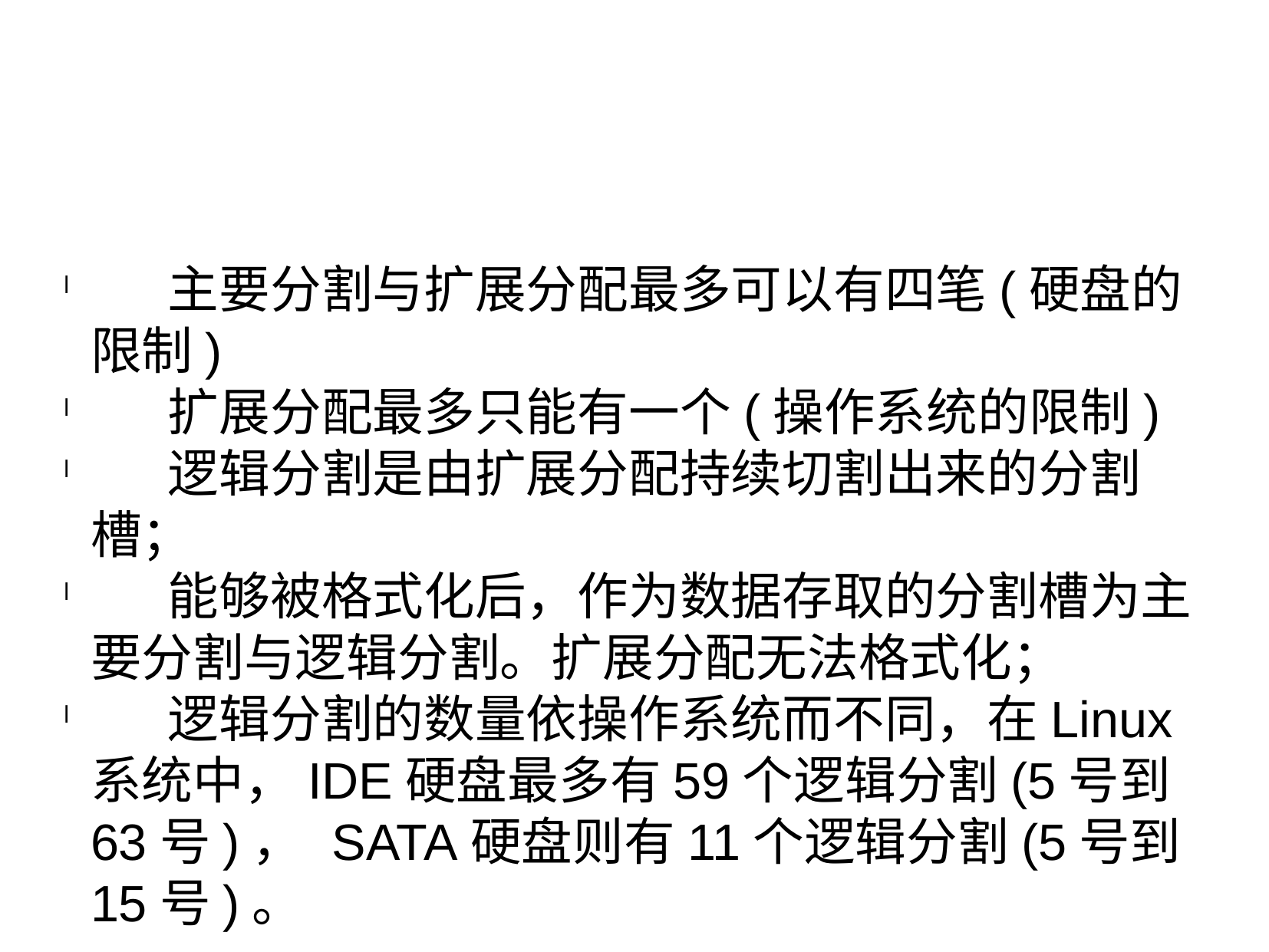

主要分割与扩展分配最多可以有四笔(硬盘的限制)
    扩展分配最多只能有一个(操作系统的限制)
    逻辑分割是由扩展分配持续切割出来的分割槽；
    能够被格式化后，作为数据存取的分割槽为主要分割与逻辑分割。扩展分配无法格式化；
    逻辑分割的数量依操作系统而不同，在Linux系统中，IDE硬盘最多有59个逻辑分割(5号到63号)， SATA硬盘则有11个逻辑分割(5号到15号)。